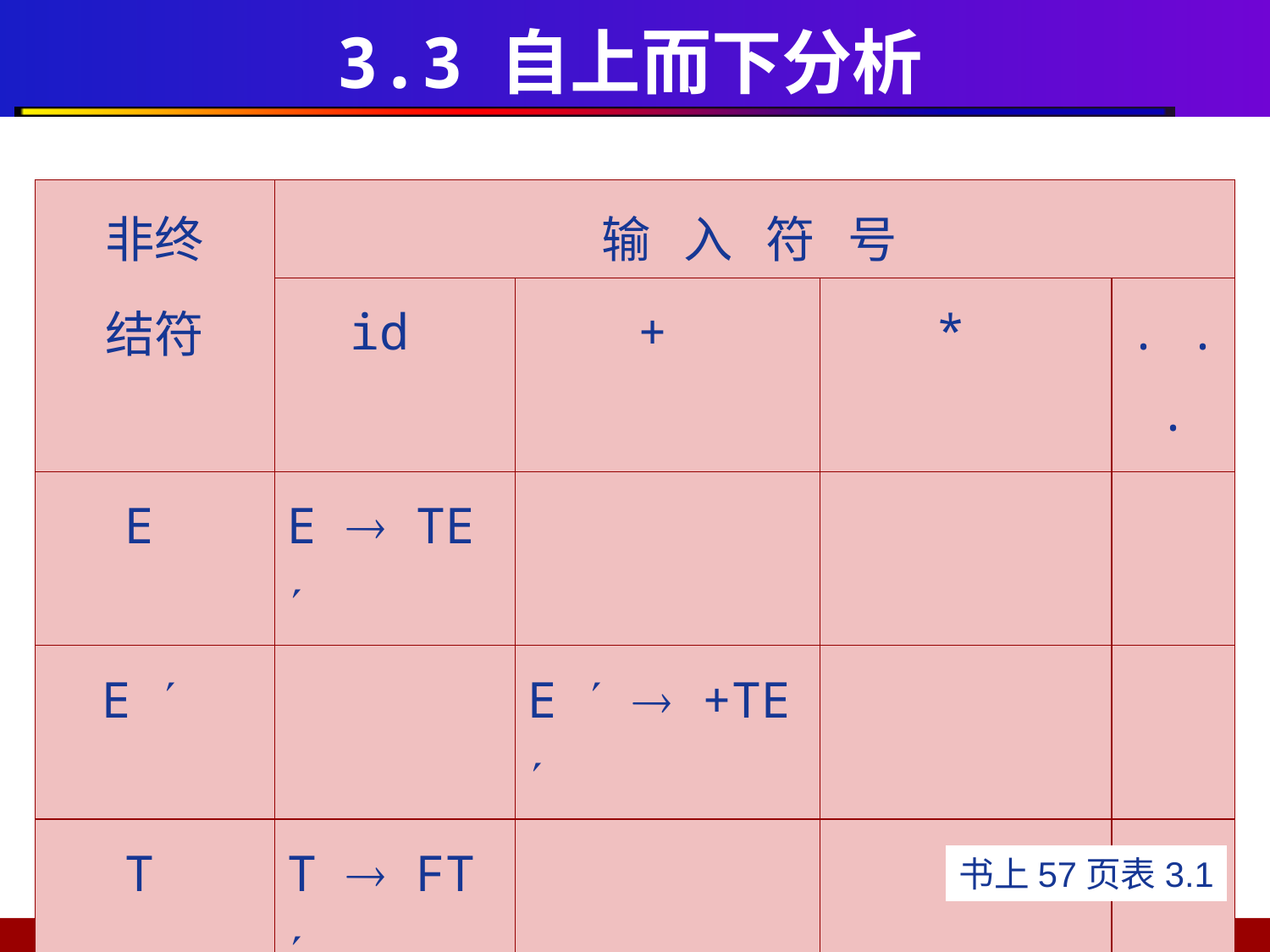

# 3.3 自上而下分析
| 非终 结符 | 输 入 符 号 |  |  |  |
| --- | --- | --- | --- | --- |
|  | id | + | \* | . . . |
| E | E → TE ′ |  |  |  |
| E ′ |  | E ′ → +TE ′ |  |  |
| T | T → FT ′ |  |  |  |
| T ′ |  | T ′ → ε | T ′ → \*FT ′ |  |
| F | F → id |  |  |  |
40
书上57页表3.1